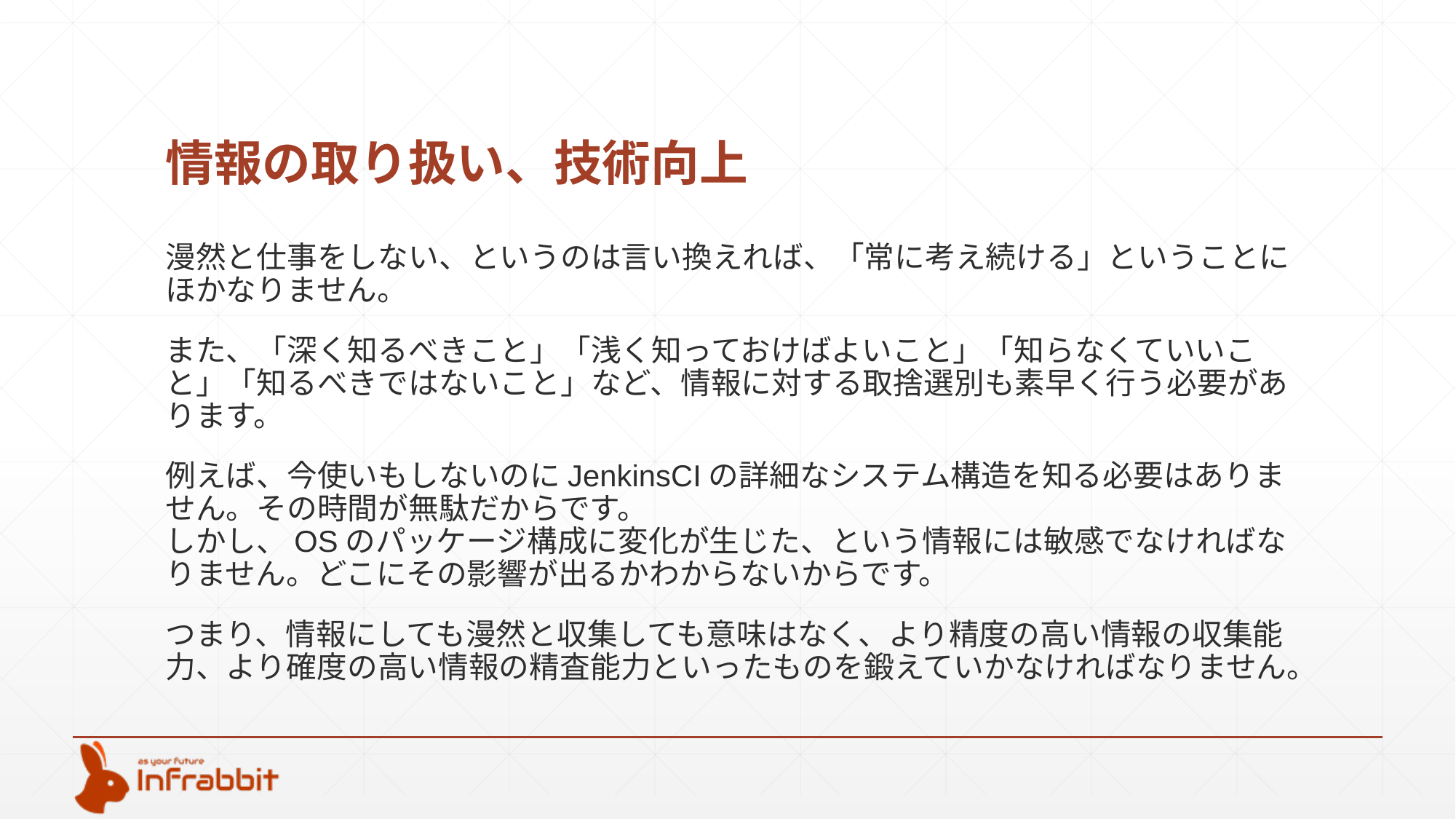

# 情報の取り扱い、技術向上
漫然と仕事をしない、というのは言い換えれば、「常に考え続ける」ということにほかなりません。
また、「深く知るべきこと」「浅く知っておけばよいこと」「知らなくていいこと」「知るべきではないこと」など、情報に対する取捨選別も素早く行う必要があります。
例えば、今使いもしないのにJenkinsCIの詳細なシステム構造を知る必要はありません。その時間が無駄だからです。
しかし、OSのパッケージ構成に変化が生じた、という情報には敏感でなければなりません。どこにその影響が出るかわからないからです。
つまり、情報にしても漫然と収集しても意味はなく、より精度の高い情報の収集能力、より確度の高い情報の精査能力といったものを鍛えていかなければなりません。